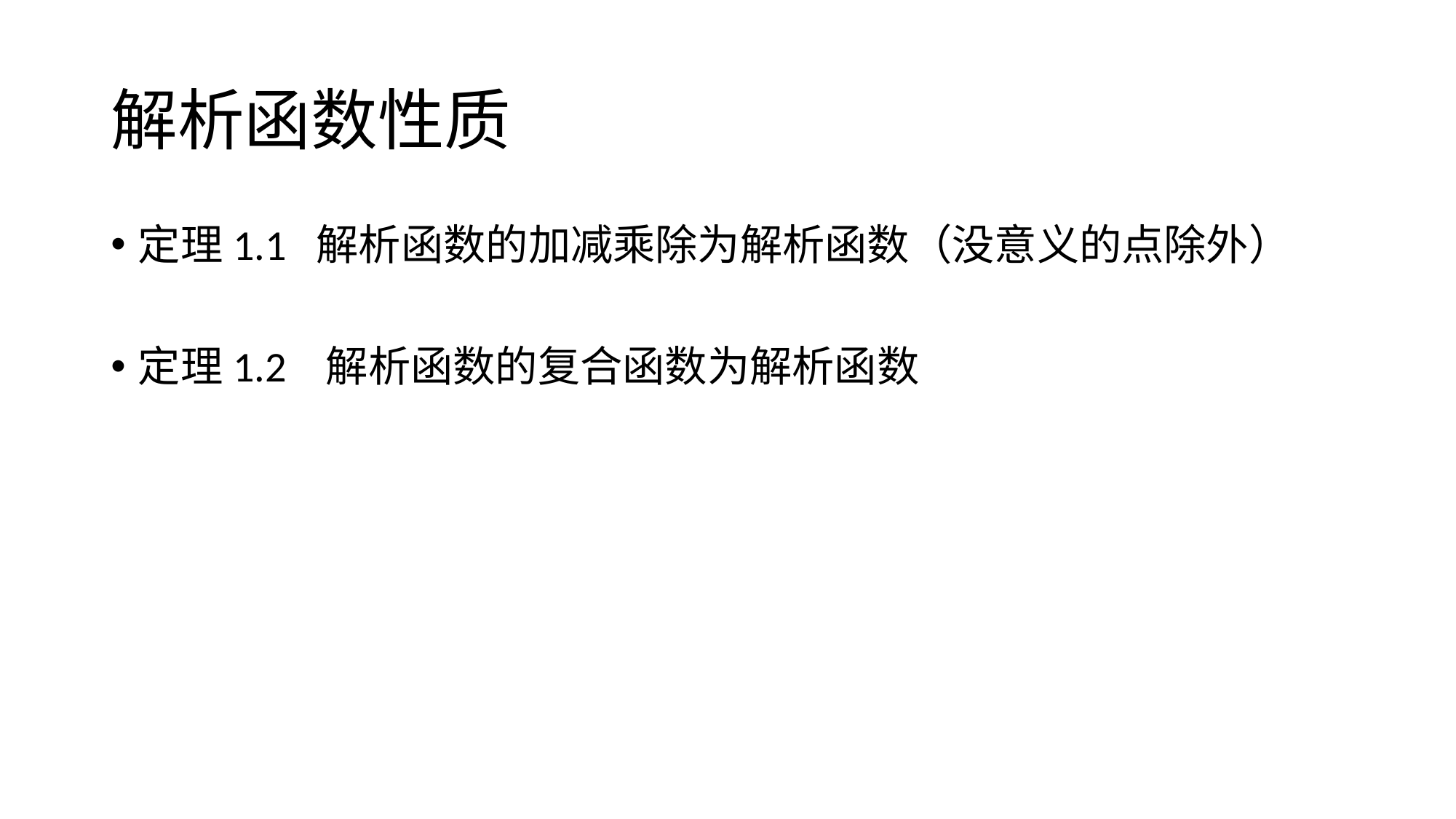

# 解析函数性质
定理1.1  解析函数的加减乘除为解析函数（没意义的点除外）

定理1.2   解析函数的复合函数为解析函数